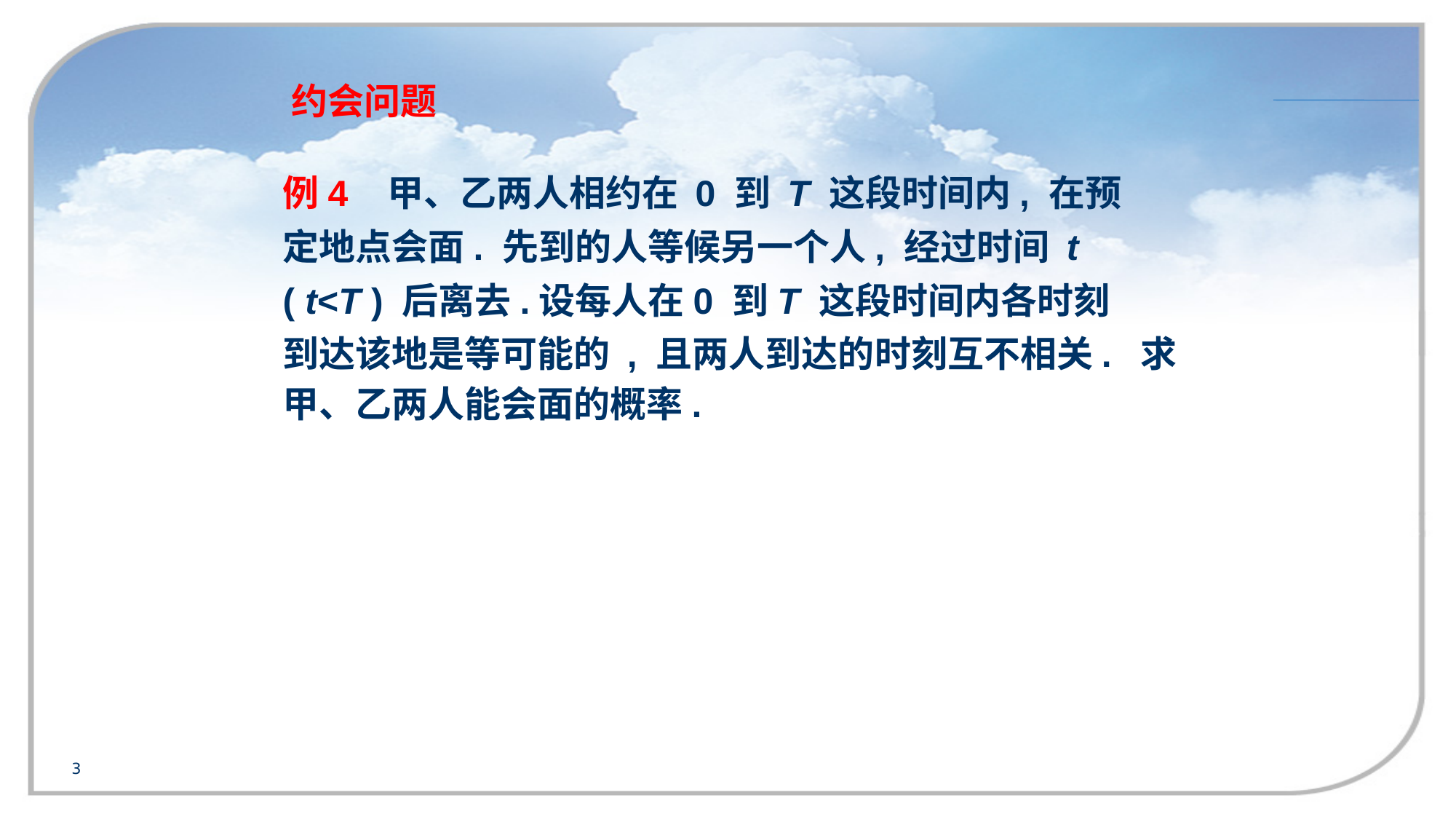

约会问题
例4   甲、乙两人相约在 0 到 T 这段时间内, 在预
定地点会面. 先到的人等候另一个人, 经过时间 t
( t<T ) 后离去.设每人在0 到T 这段时间内各时刻
到达该地是等可能的 , 且两人到达的时刻互不相关.  求甲、乙两人能会面的概率.
3